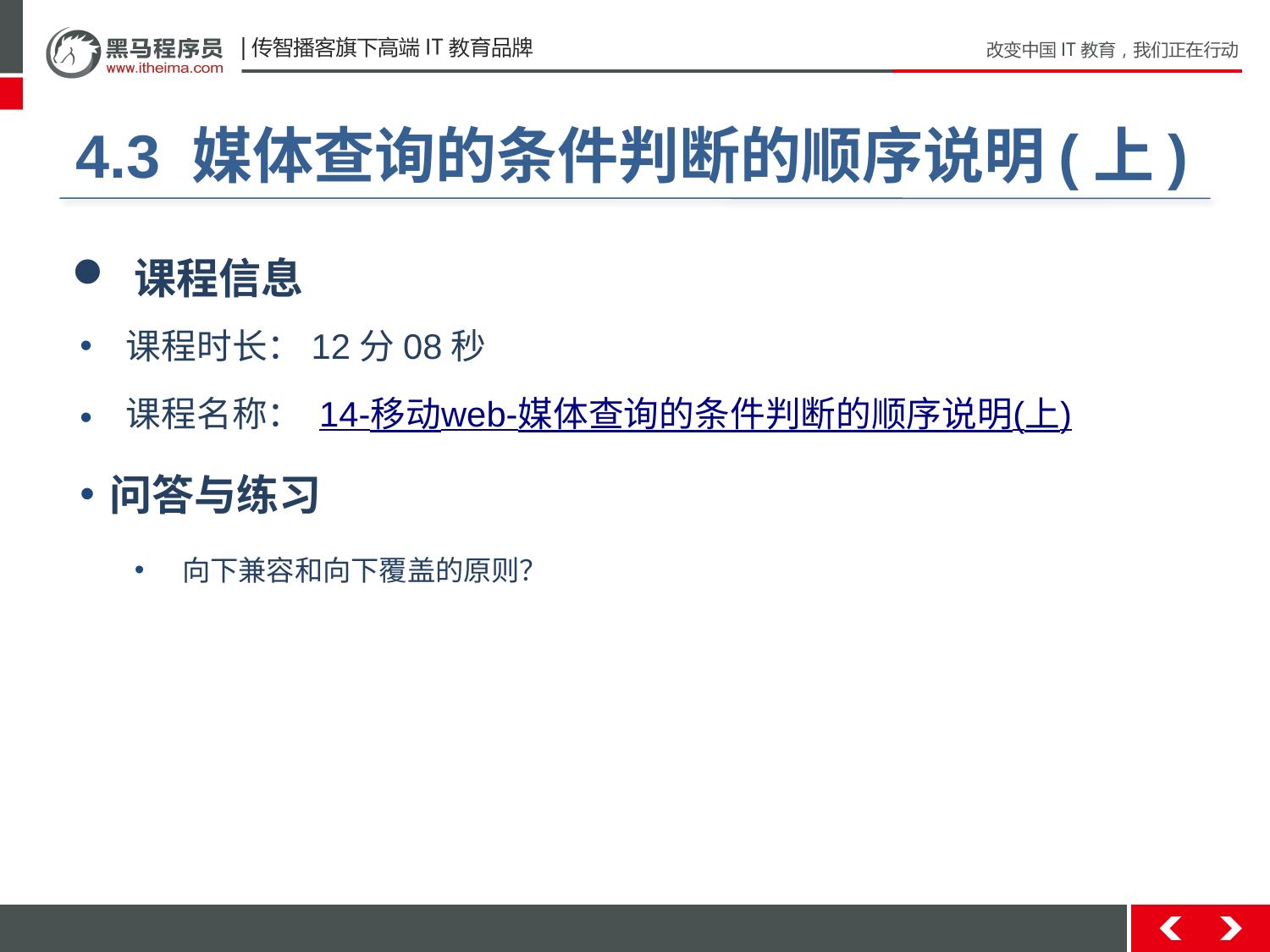

#
4.3 媒体查询的条件判断的顺序说明(上)
 课程信息
 课程时长：12分08秒
 课程名称： 14-移动web-媒体查询的条件判断的顺序说明(上)
问答与练习
向下兼容和向下覆盖的原则？